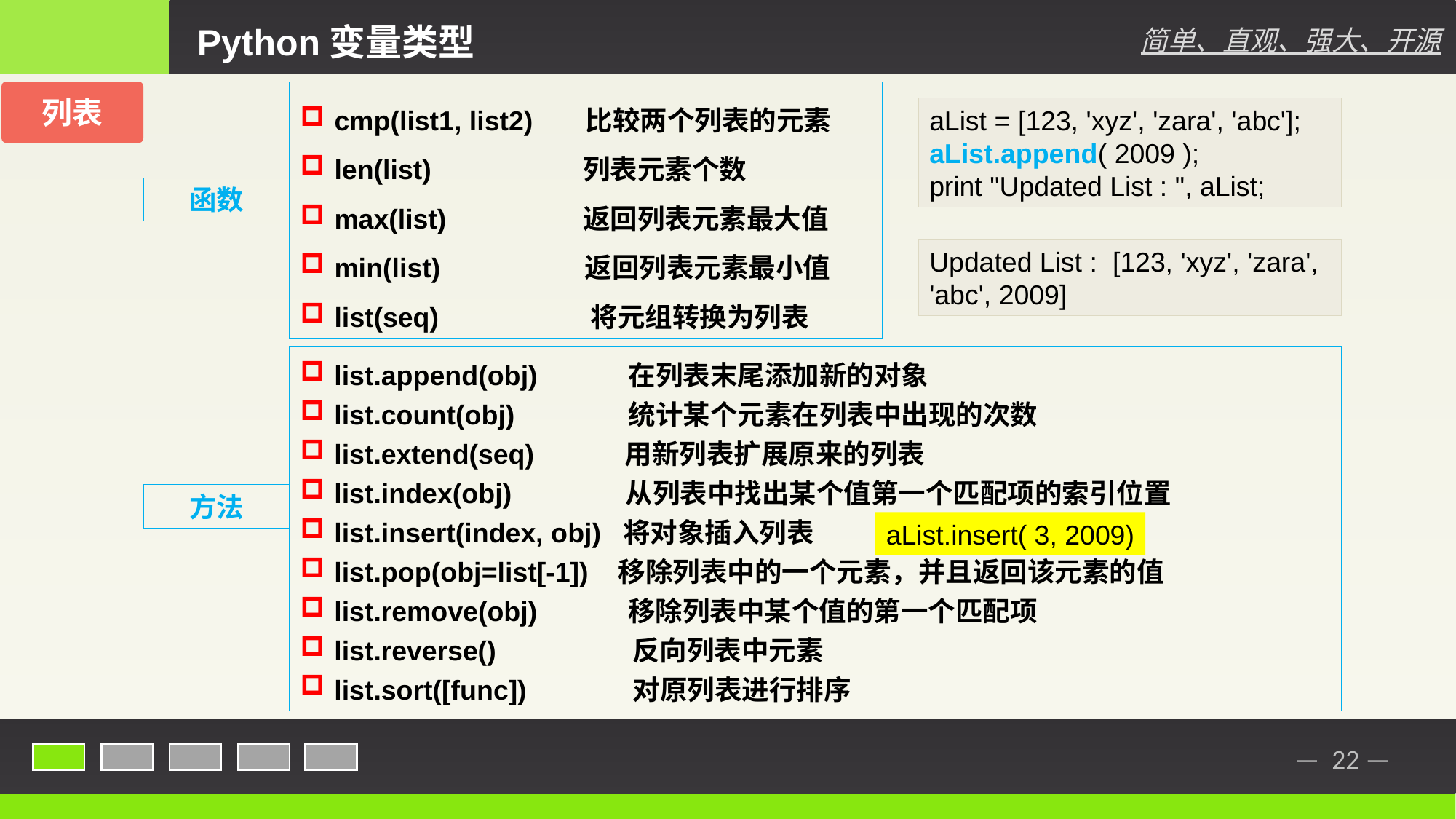

Python变量类型
简单、直观、强大、开源
cmp(list1, list2)      比较两个列表的元素
len(list)                   列表元素个数
max(list)                 返回列表元素最大值
min(list)                  返回列表元素最小值
list(seq)                   将元组转换为列表
函数
列表
aList = [123, 'xyz', 'zara', 'abc'];
aList.append( 2009 );
print "Updated List : ", aList;
Updated List :  [123, 'xyz', 'zara', 'abc', 2009]
list.append(obj)           在列表末尾添加新的对象
list.count(obj)              统计某个元素在列表中出现的次数
list.extend(seq)           用新列表扩展原来的列表
list.index(obj)              从列表中找出某个值第一个匹配项的索引位置
list.insert(index, obj)  将对象插入列表
list.pop(obj=list[-1])   移除列表中的一个元素，并且返回该元素的值
list.remove(obj)           移除列表中某个值的第一个匹配项
list.reverse()                 反向列表中元素
list.sort([func])             对原列表进行排序
方法
aList.insert( 3, 2009)